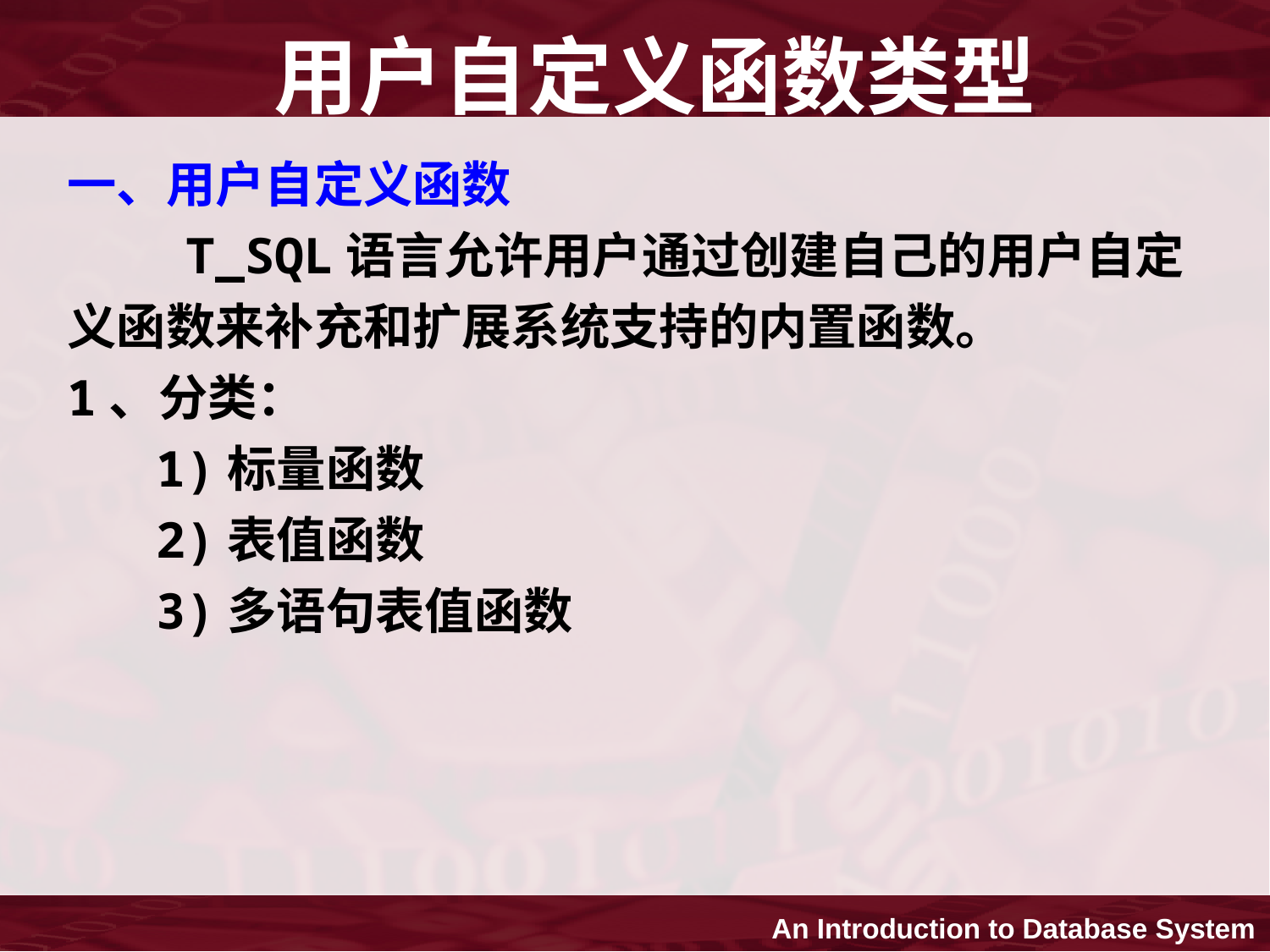

# 用户自定义函数类型
一、用户自定义函数
    T_SQL语言允许用户通过创建自己的用户自定
义函数来补充和扩展系统支持的内置函数。
1、分类：
   1)标量函数
   2)表值函数
   3)多语句表值函数